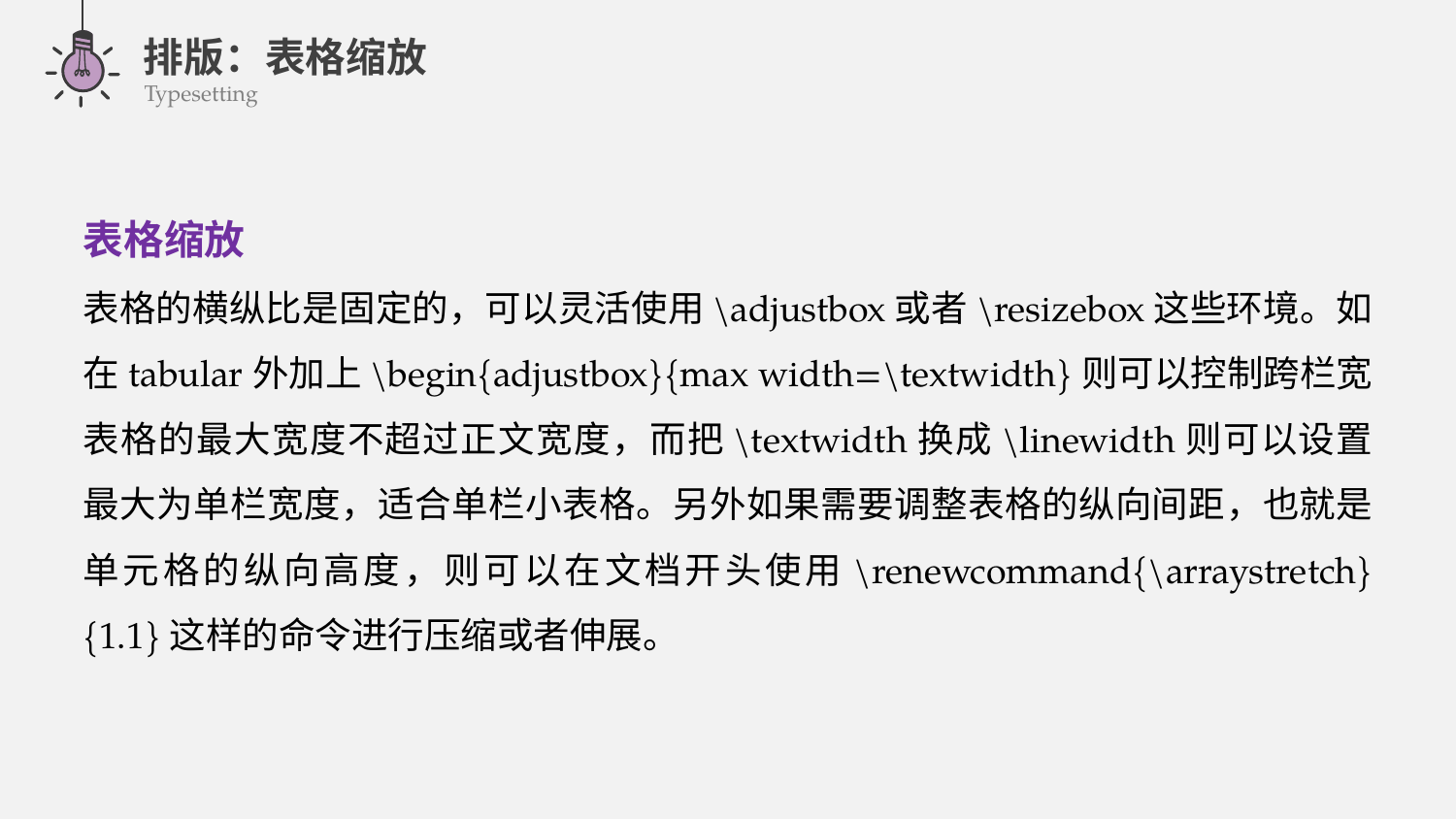

排版：表格缩放
Typesetting

表格缩放
表格的横纵比是固定的，可以灵活使用\adjustbox或者\resizebox这些环境。如在tabular外加上\begin{adjustbox}{max width=\textwidth}则可以控制跨栏宽表格的最大宽度不超过正文宽度，而把\textwidth换成\linewidth则可以设置最大为单栏宽度，适合单栏小表格。另外如果需要调整表格的纵向间距，也就是单元格的纵向高度，则可以在文档开头使用\renewcommand{\arraystretch}{1.1}这样的命令进行压缩或者伸展。